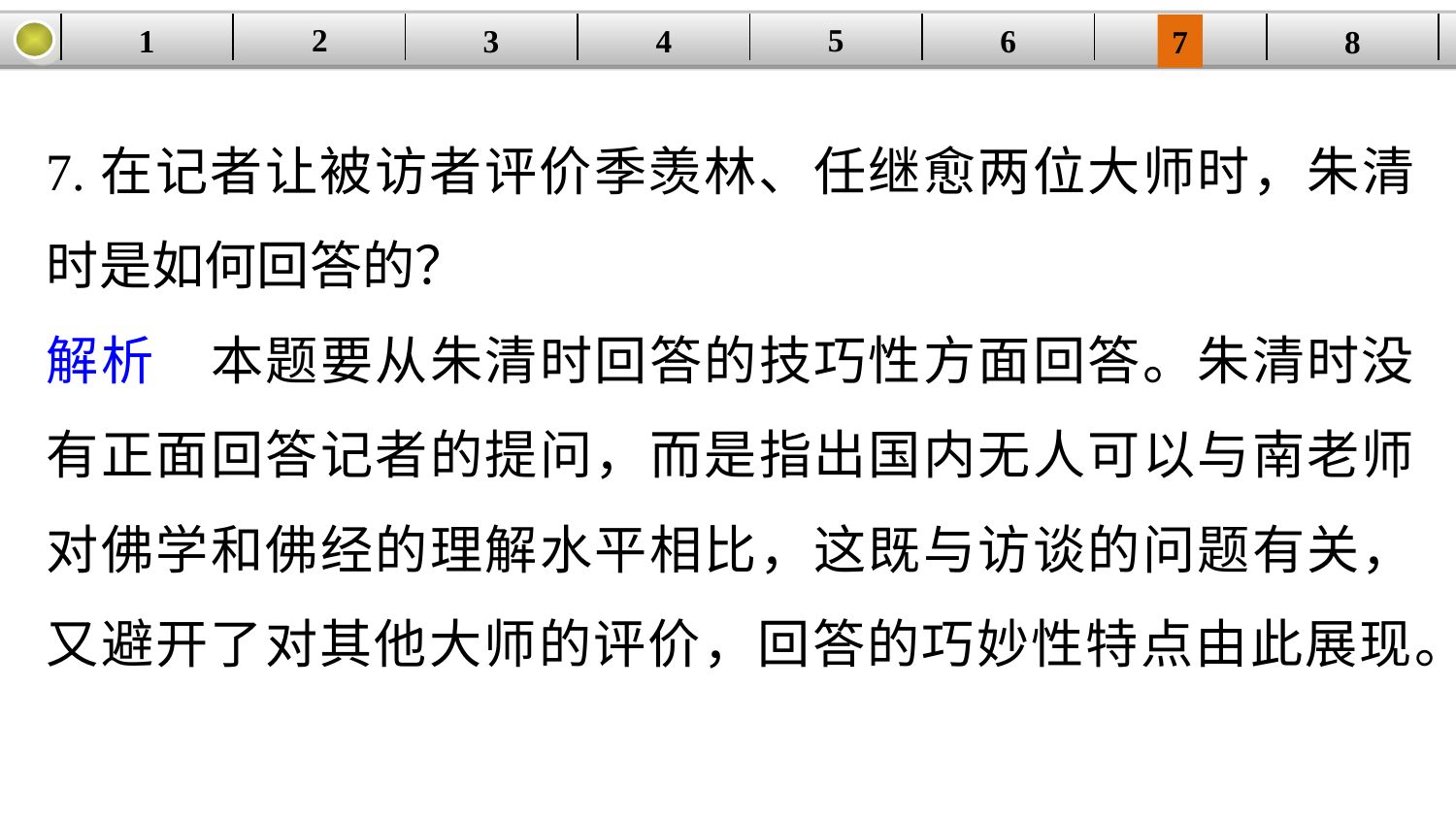

5
2
1
4
6
|  |  |  |  |  |  |  |  |
| --- | --- | --- | --- | --- | --- | --- | --- |
3
8
7

7.在记者让被访者评价季羡林、任继愈两位大师时，朱清时是如何回答的？
解析　本题要从朱清时回答的技巧性方面回答。朱清时没有正面回答记者的提问，而是指出国内无人可以与南老师对佛学和佛经的理解水平相比，这既与访谈的问题有关，又避开了对其他大师的评价，回答的巧妙性特点由此展现。